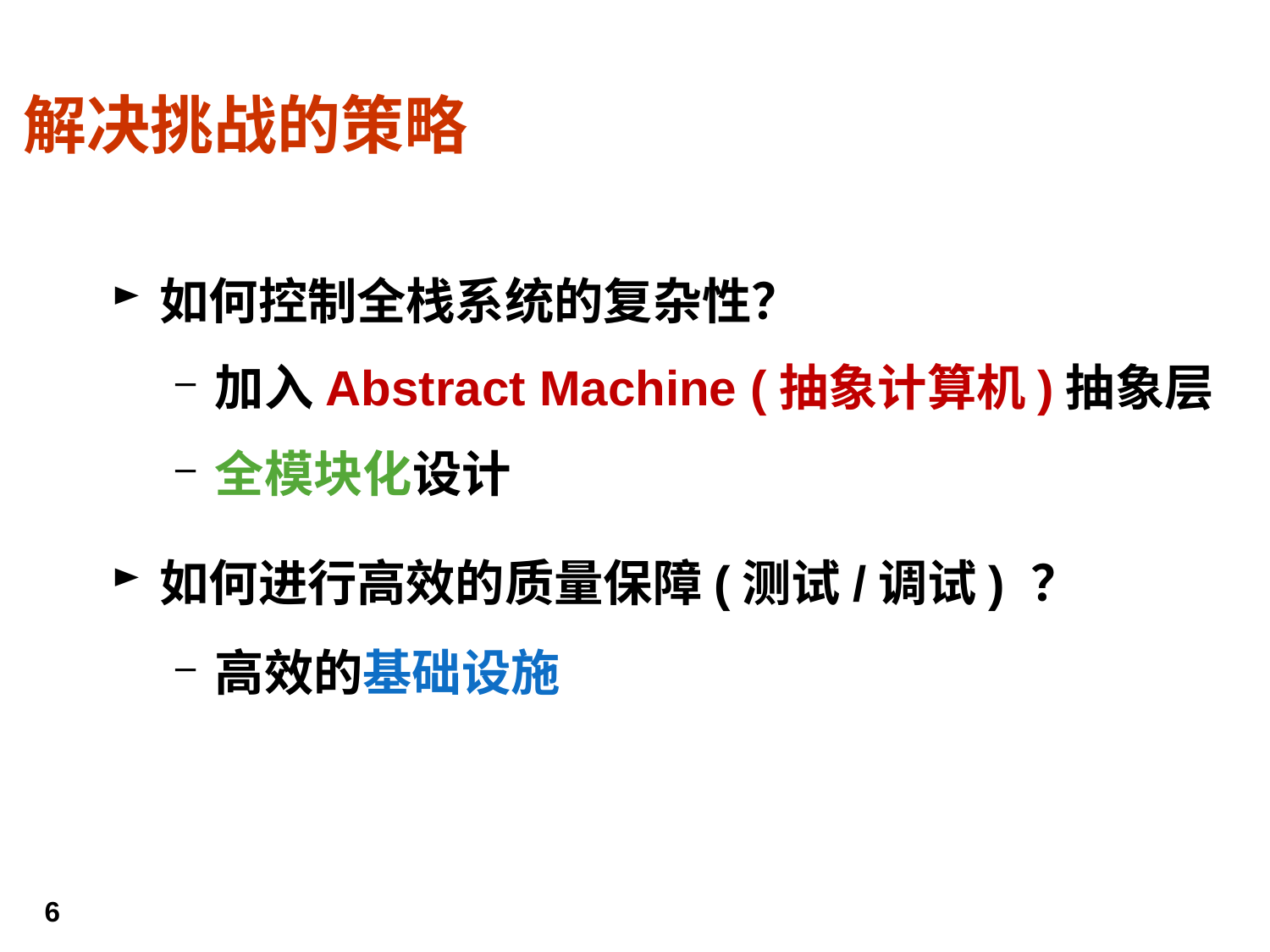

# 解决挑战的策略
如何控制全栈系统的复杂性？
加入Abstract Machine (抽象计算机)抽象层
全模块化设计
如何进行高效的质量保障(测试/调试) ？
高效的基础设施

6